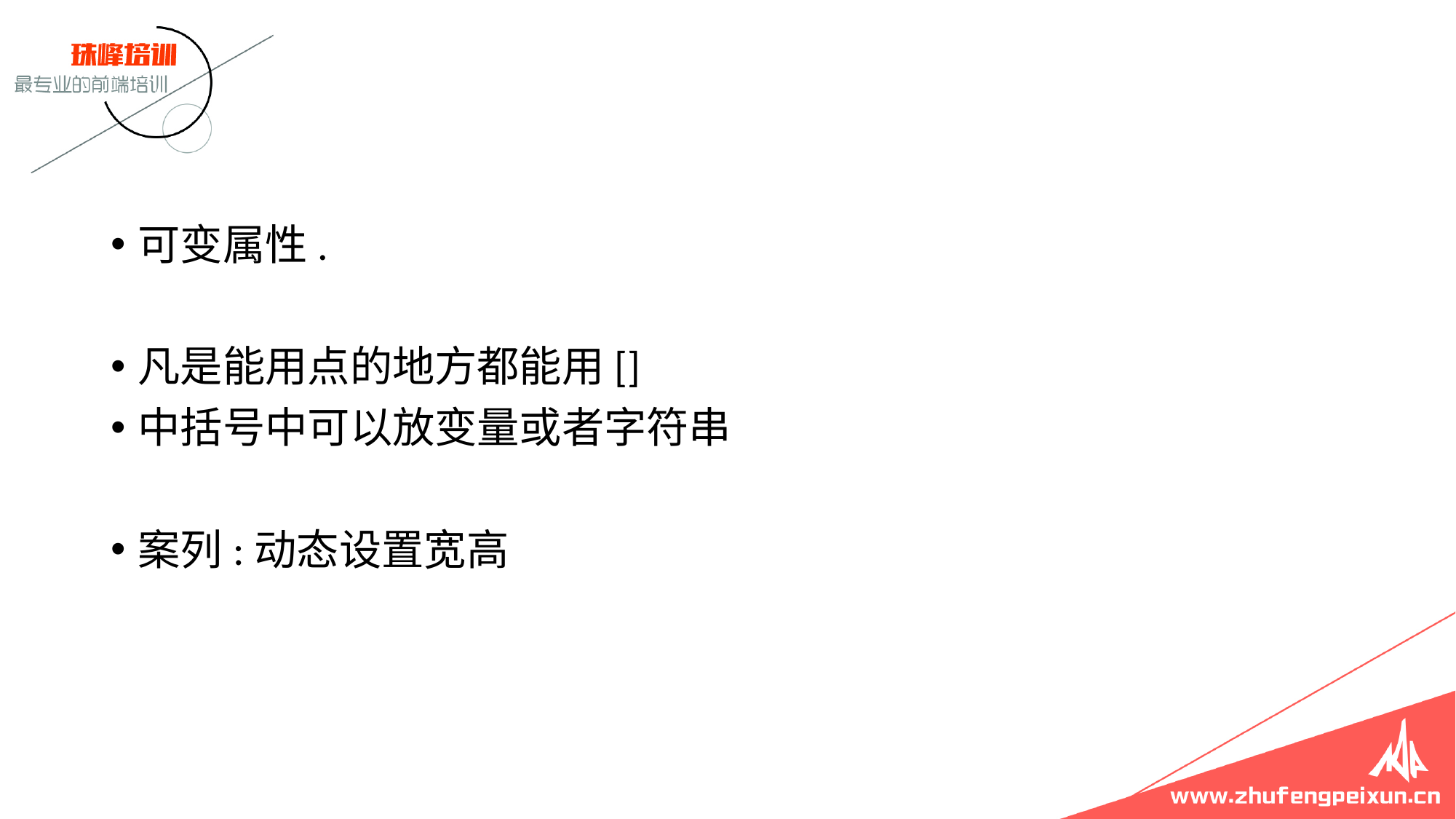

可变属性.

凡是能用点的地方都能用[]
中括号中可以放变量或者字符串

案列:动态设置宽高